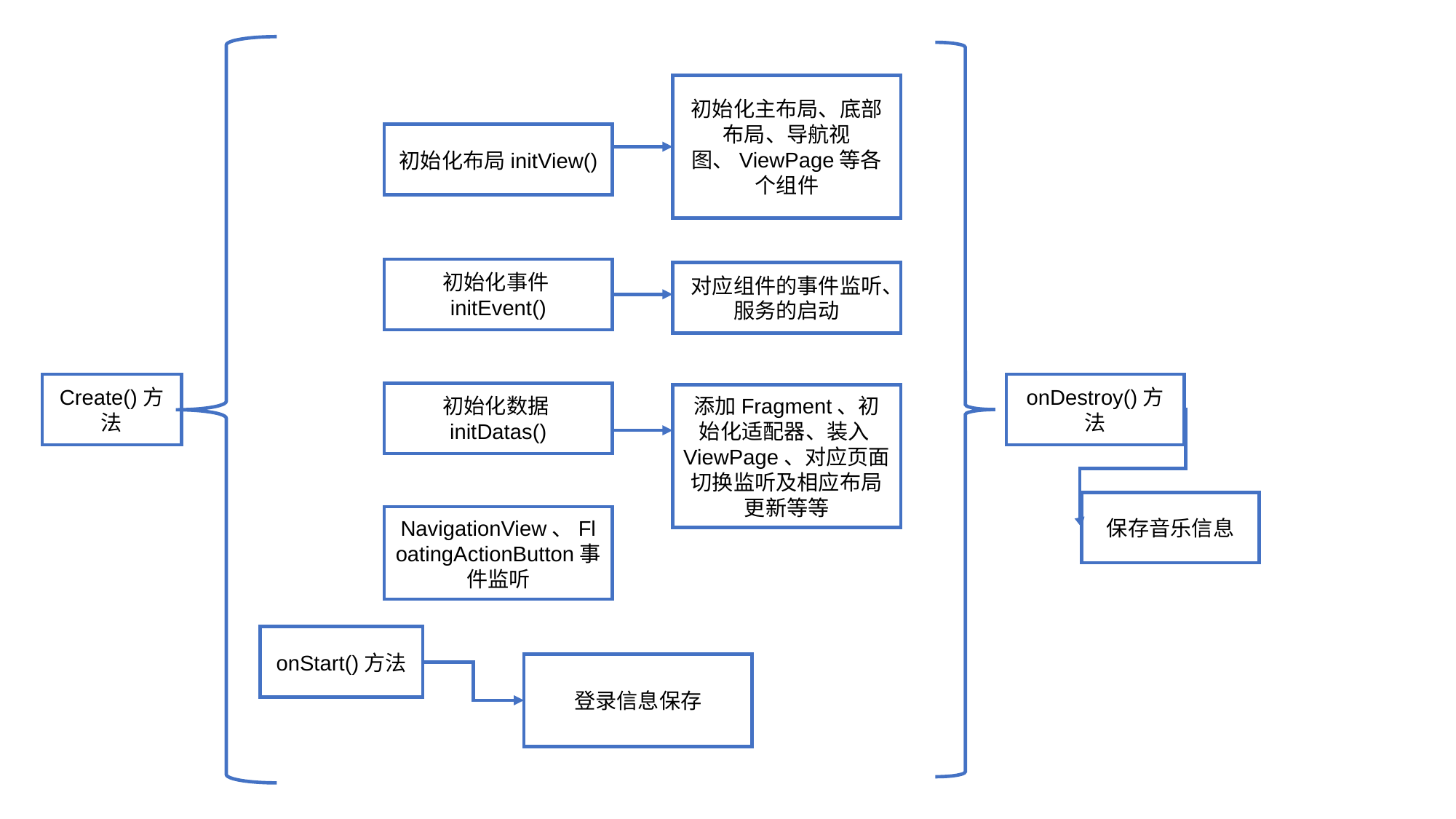

初始化主布局、底部布局、导航视图、ViewPage等各个组件
初始化布局initView()
初始化事件initEvent()
对应组件的事件监听、
服务的启动
Create()方法
onDestroy()方法
初始化数据initDatas()
添加Fragment、初始化适配器、装入ViewPage、对应页面切换监听及相应布局更新等等
保存音乐信息
NavigationView、FloatingActionButton事件监听
onStart()方法
登录信息保存